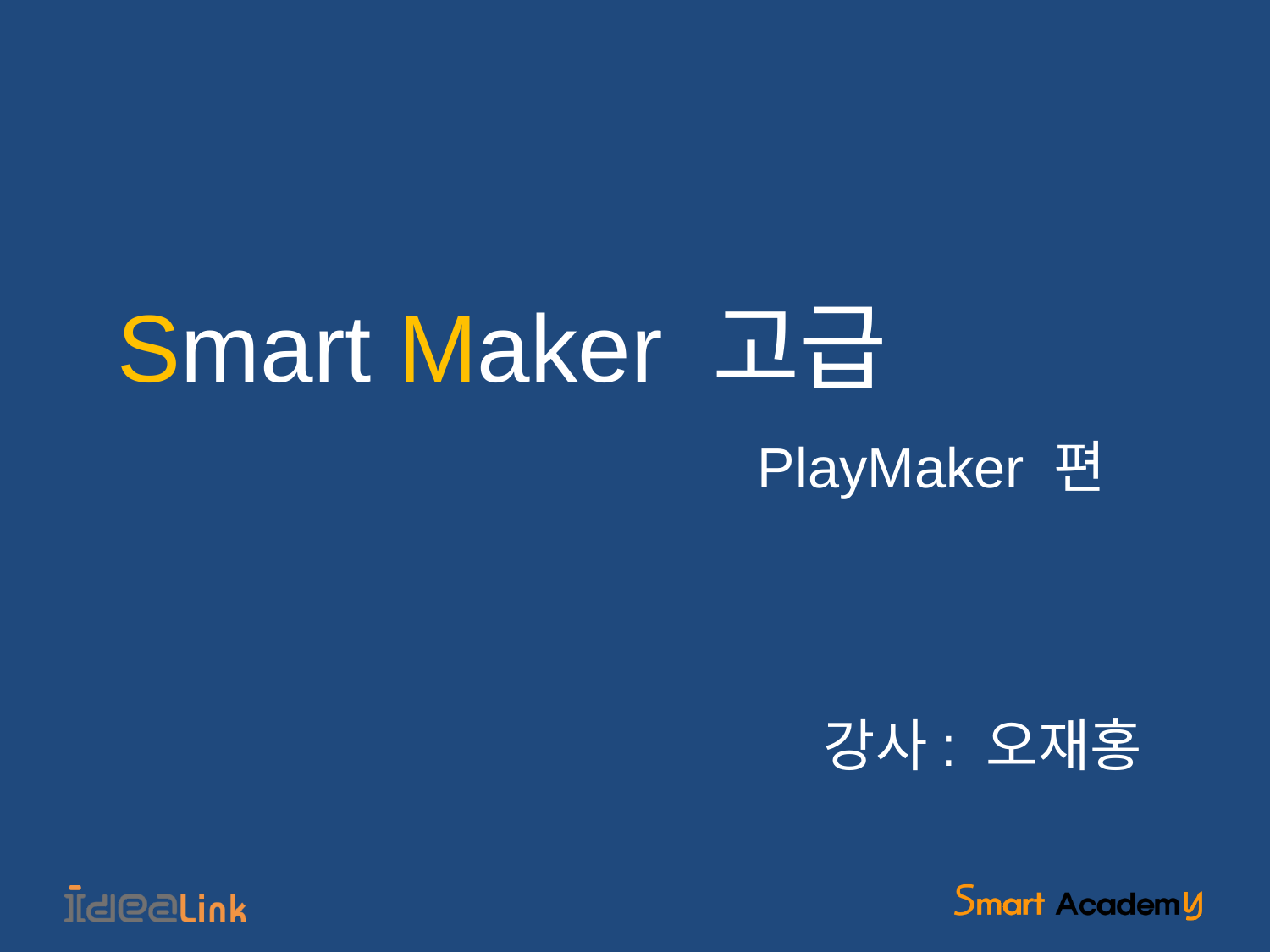

# Smart Maker 고급
PlayMaker 편
강사: 오재홍